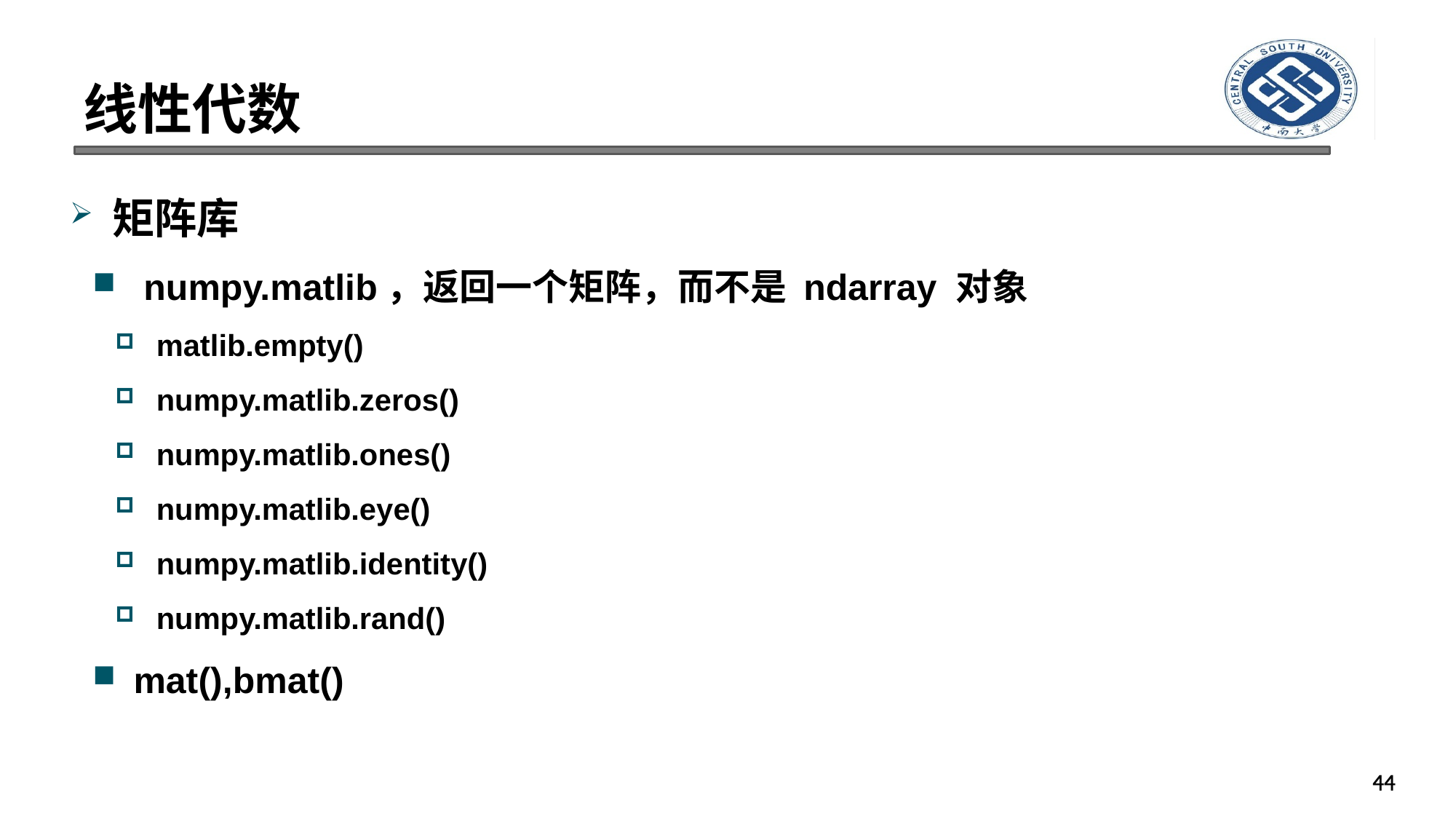

# 线性代数
矩阵库
 numpy.matlib，返回一个矩阵，而不是 ndarray 对象
matlib.empty()
numpy.matlib.zeros()
numpy.matlib.ones()
numpy.matlib.eye()
numpy.matlib.identity()
numpy.matlib.rand()
mat(),bmat()
44